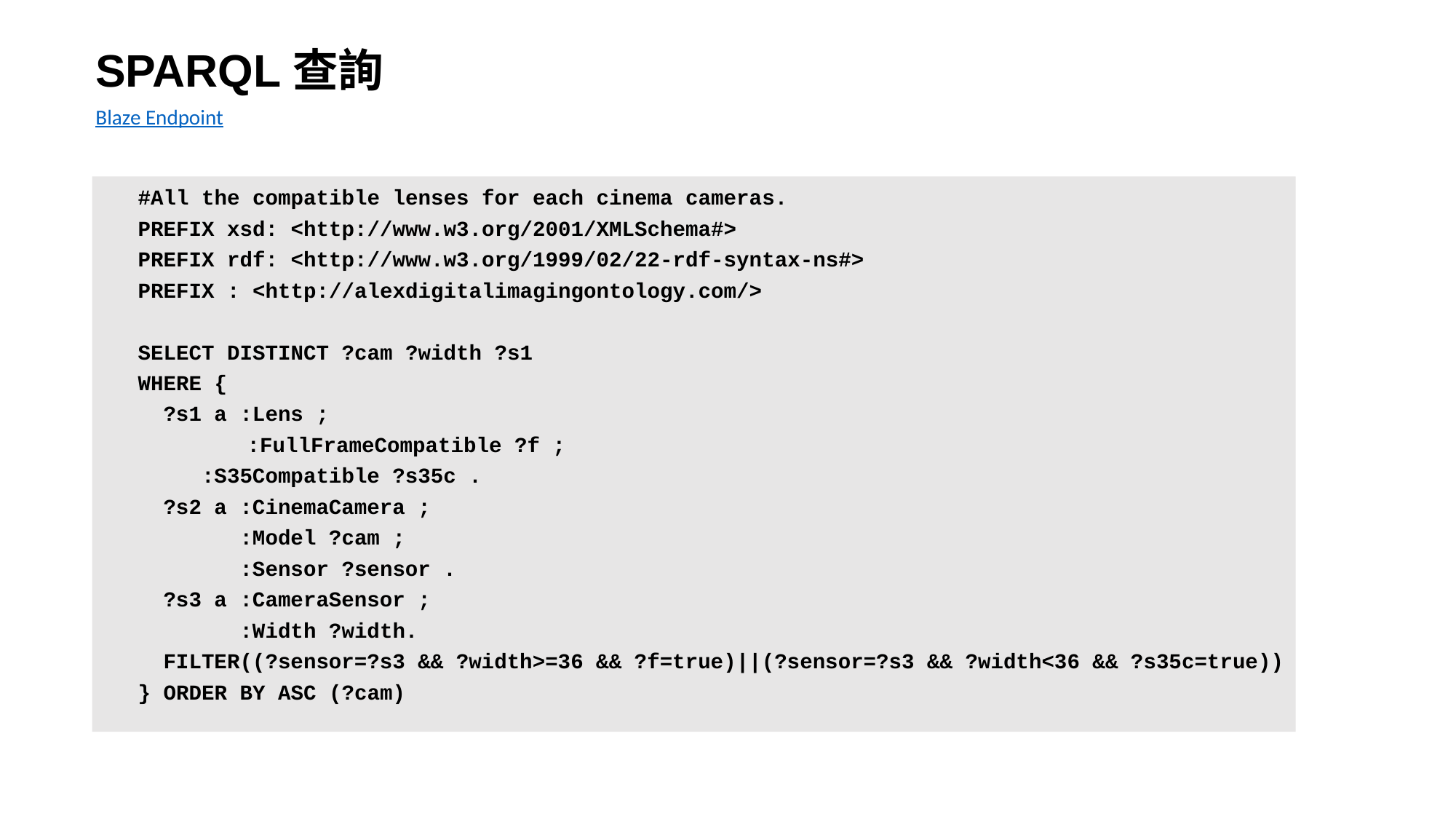

SPARQL查詢
Blaze Endpoint

#All the compatible lenses for each cinema cameras.
PREFIX xsd: <http://www.w3.org/2001/XMLSchema#>
PREFIX rdf: <http://www.w3.org/1999/02/22-rdf-syntax-ns#>
PREFIX : <http://alexdigitalimagingontology.com/>

SELECT DISTINCT ?cam ?width ?s1
WHERE {
  ?s1 a :Lens ;
 	:FullFrameCompatible ?f ;
     :S35Compatible ?s35c .
  ?s2 a :CinemaCamera ;
        :Model ?cam ;
        :Sensor ?sensor .
  ?s3 a :CameraSensor ;
        :Width ?width.
  FILTER((?sensor=?s3 && ?width>=36 && ?f=true)||(?sensor=?s3 && ?width<36 && ?s35c=true))
} ORDER BY ASC (?cam)